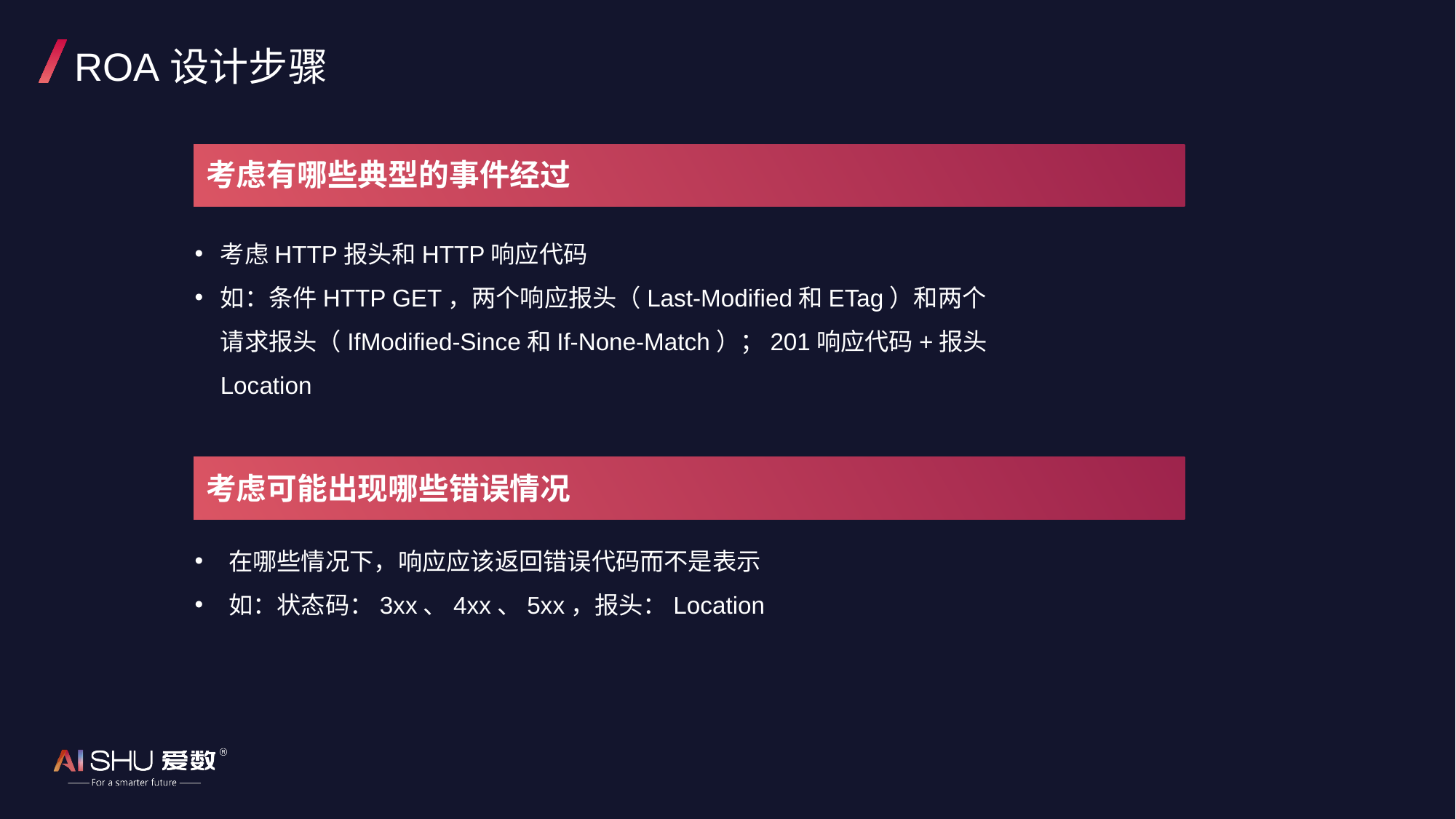

# ROA设计步骤

考虑有哪些典型的事件经过
考虑HTTP报头和HTTP响应代码
如：条件HTTP GET，两个响应报头（Last-Modified和ETag）和两个请求报头（IfModified-Since和If-None-Match）；201响应代码+报头Location

考虑可能出现哪些错误情况
在哪些情况下，响应应该返回错误代码而不是表示
如：状态码：3xx、4xx、5xx，报头：Location